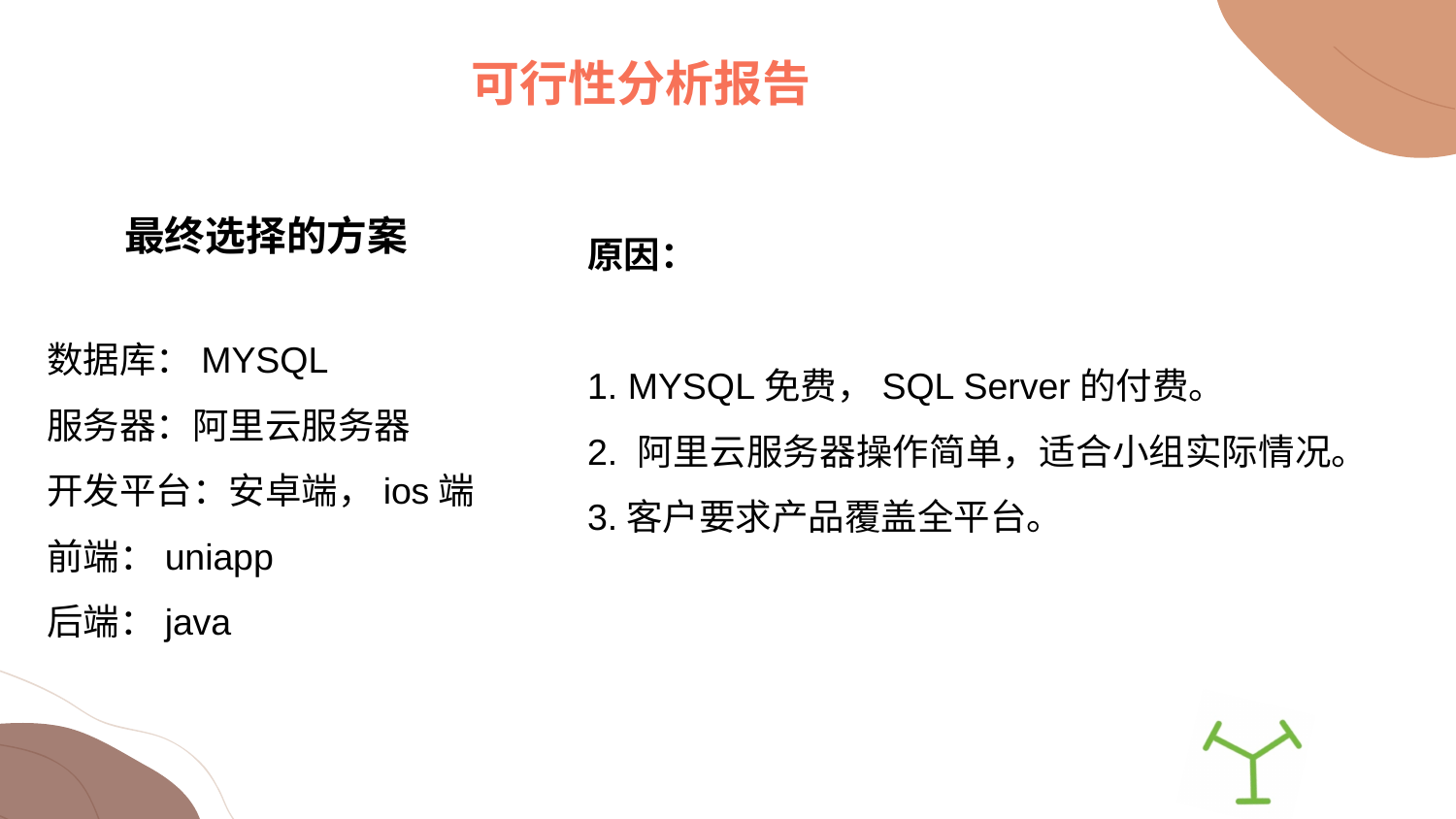

可行性分析报告
最终选择的方案
原因：

1. MYSQL免费，SQL Server的付费。
2. 阿里云服务器操作简单，适合小组实际情况。
3.客户要求产品覆盖全平台。

数据库：MYSQL
服务器：阿里云服务器
开发平台：安卓端，ios端
前端：uniapp
后端：java